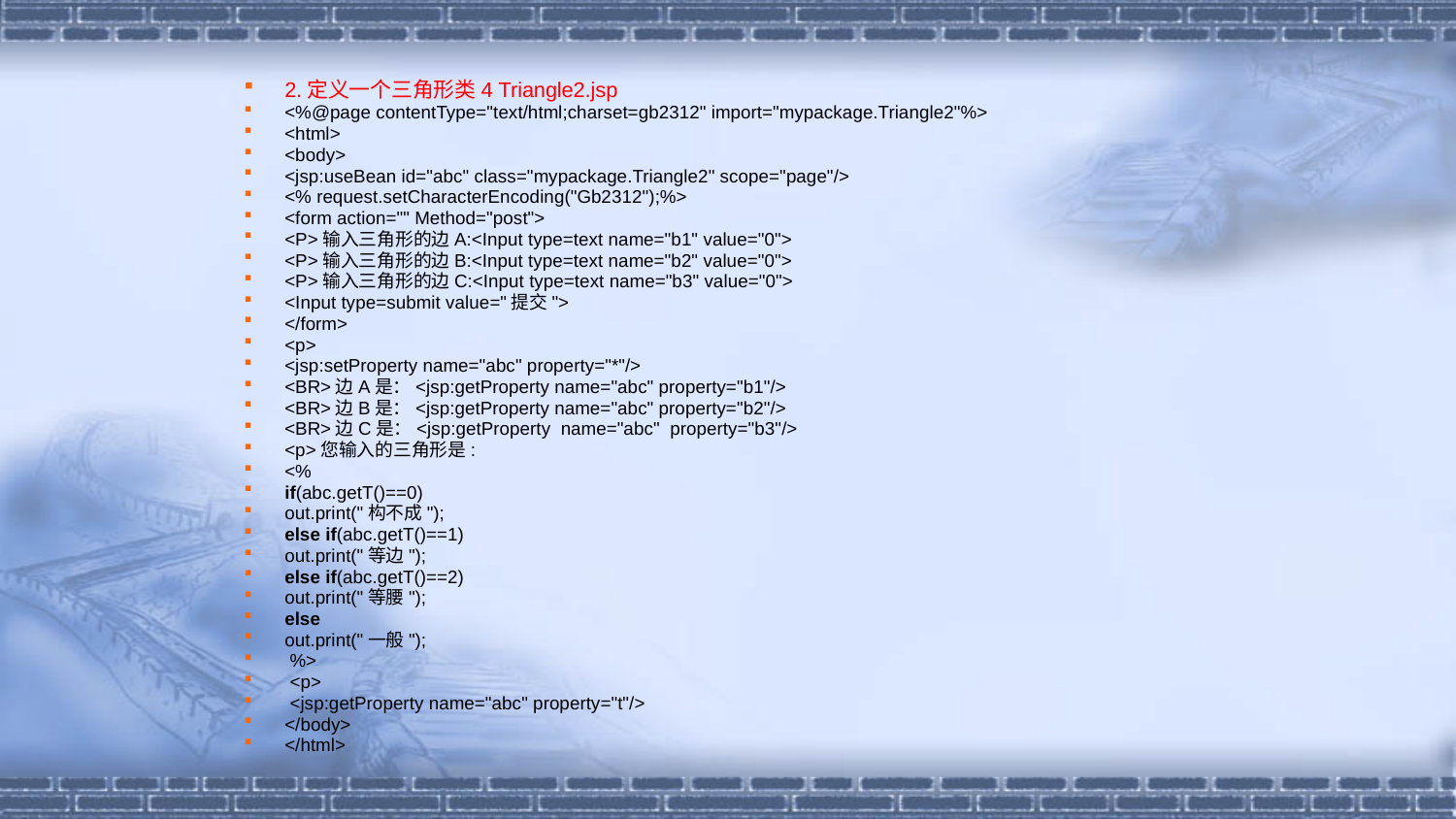

#
2.定义一个三角形类4 Triangle2.jsp
<%@page contentType="text/html;charset=gb2312" import="mypackage.Triangle2"%>
<html>
<body>
<jsp:useBean id="abc" class="mypackage.Triangle2" scope="page"/>
<% request.setCharacterEncoding("Gb2312");%>
<form action="" Method="post">
<P>输入三角形的边A:<Input type=text name="b1" value="0">
<P>输入三角形的边B:<Input type=text name="b2" value="0">
<P>输入三角形的边C:<Input type=text name="b3" value="0">
<Input type=submit value="提交">
</form>
<p>
<jsp:setProperty name="abc" property="*"/>
<BR>边A是：<jsp:getProperty name="abc" property="b1"/>
<BR>边B是：<jsp:getProperty name="abc" property="b2"/>
<BR>边C是：<jsp:getProperty  name="abc"  property="b3"/>
<p>您输入的三角形是:
<%
if(abc.getT()==0)
out.print("构不成");
else if(abc.getT()==1)
out.print("等边");
else if(abc.getT()==2)
out.print("等腰");
else
out.print("一般");
 %>
 <p>
 <jsp:getProperty name="abc" property="t"/>
</body>
</html>